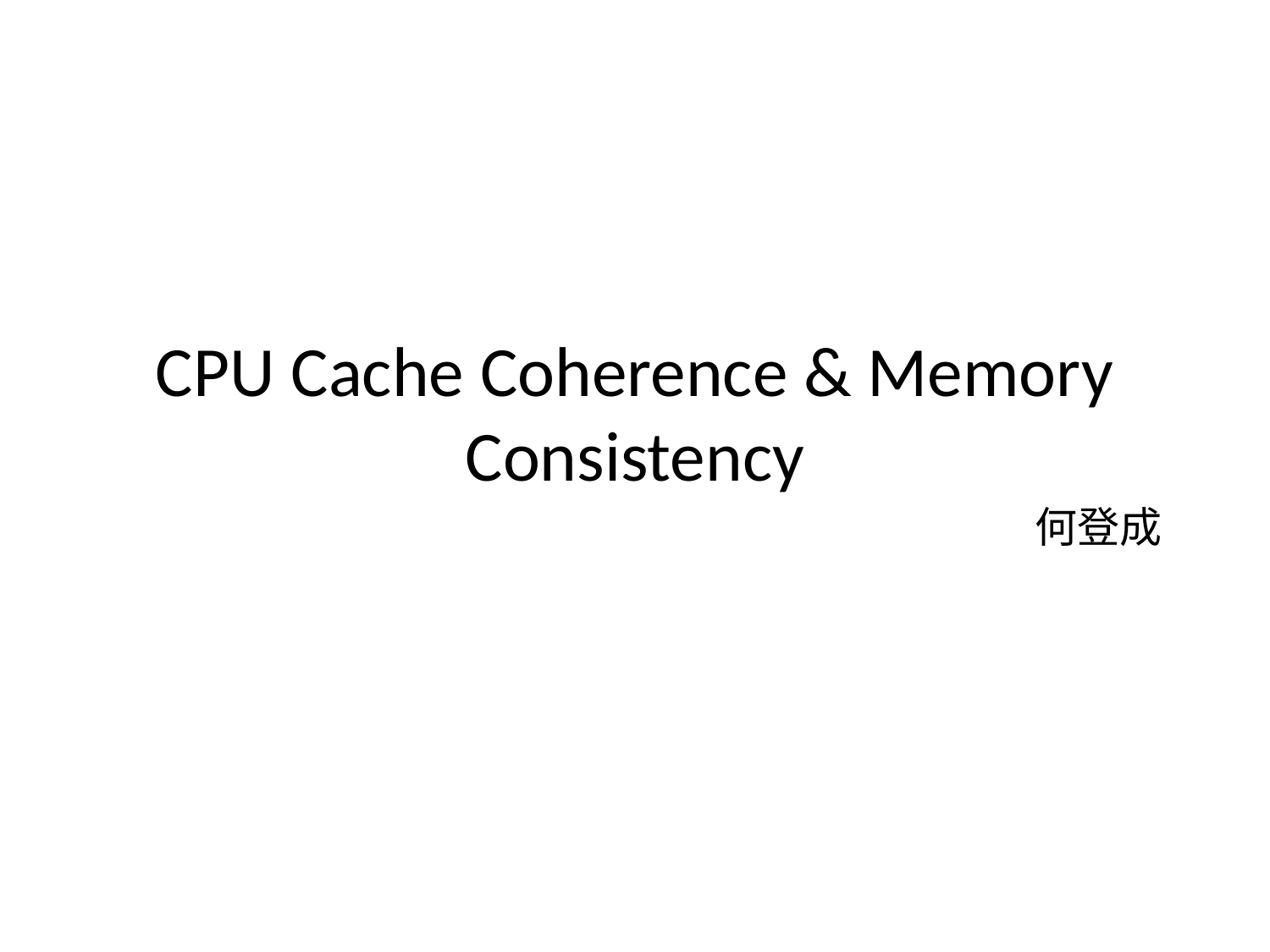

# CPU Cache Coherence & Memory Consistency
何登成